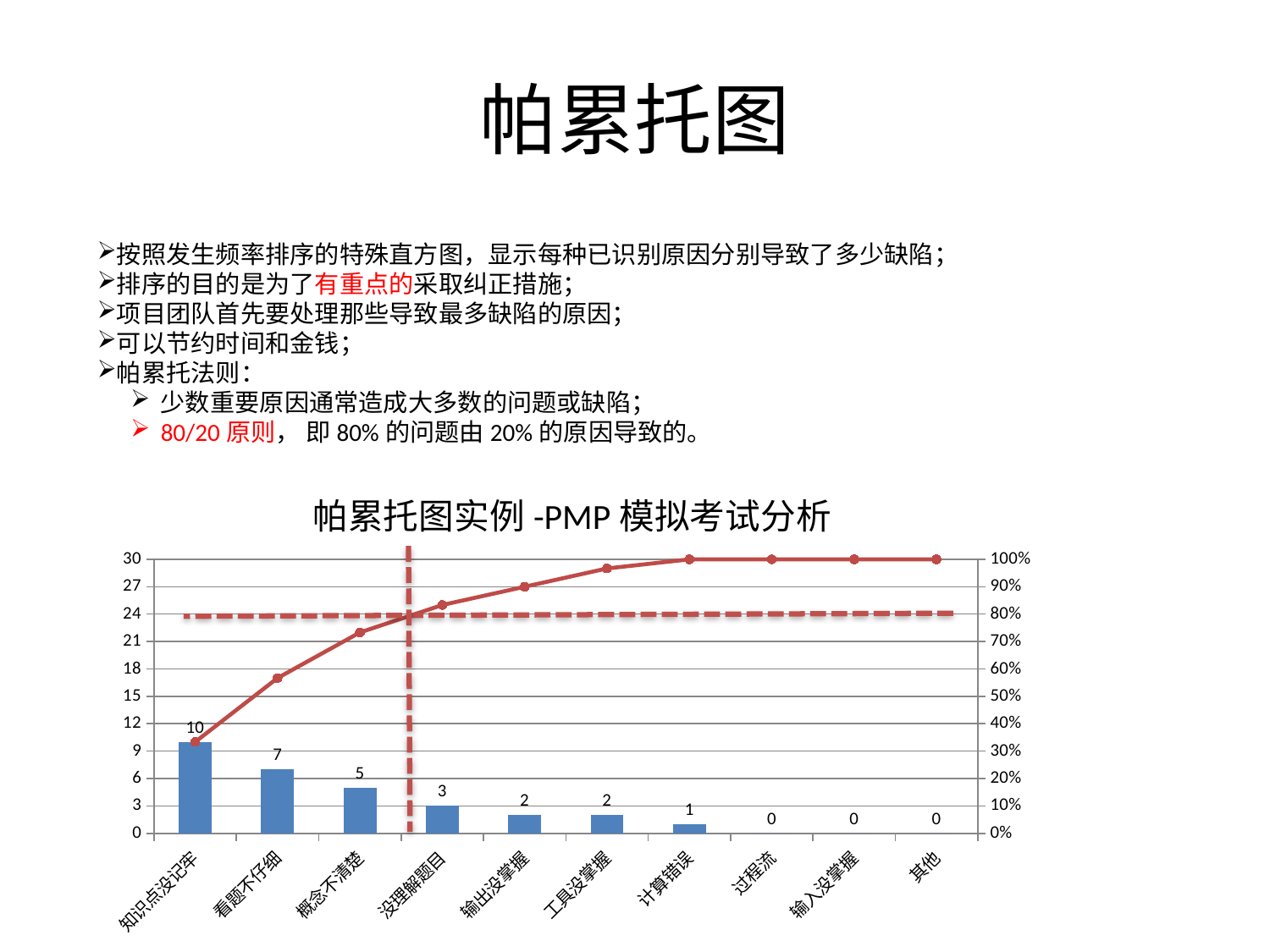

# 帕累托图
按照发生频率排序的特殊直方图，显示每种已识别原因分别导致了多少缺陷；
排序的目的是为了有重点的采取纠正措施；
项目团队首先要处理那些导致最多缺陷的原因；
可以节约时间和金钱；
帕累托法则：
少数重要原因通常造成大多数的问题或缺陷；
80/20原则， 即80%的问题由20%的原因导致的。

### Chart

| Category |  |  |
|---|---|---|
| 知识点没记牢 | 10.0 | 0.3333333333333333 |
| 看题不仔细 | 7.0 | 0.5666666666666665 |
| 概念不清楚 | 5.0 | 0.7333333333333336 |
| 没理解题目 | 3.0 | 0.8333333333333337 |
| 输出没掌握 | 2.0 | 0.9 |
| 工具没掌握 | 2.0 | 0.9666666666666667 |
| 计算错误 | 1.0 | 0.9999999999999999 |
| 过程流程不清楚 | 0.0 | 0.9999999999999999 |
| 输入没掌握 | 0.0 | 0.9999999999999999 |
| 其他 | 0.0 | 0.9999999999999999 |
帕累托图实例-PMP模拟考试分析